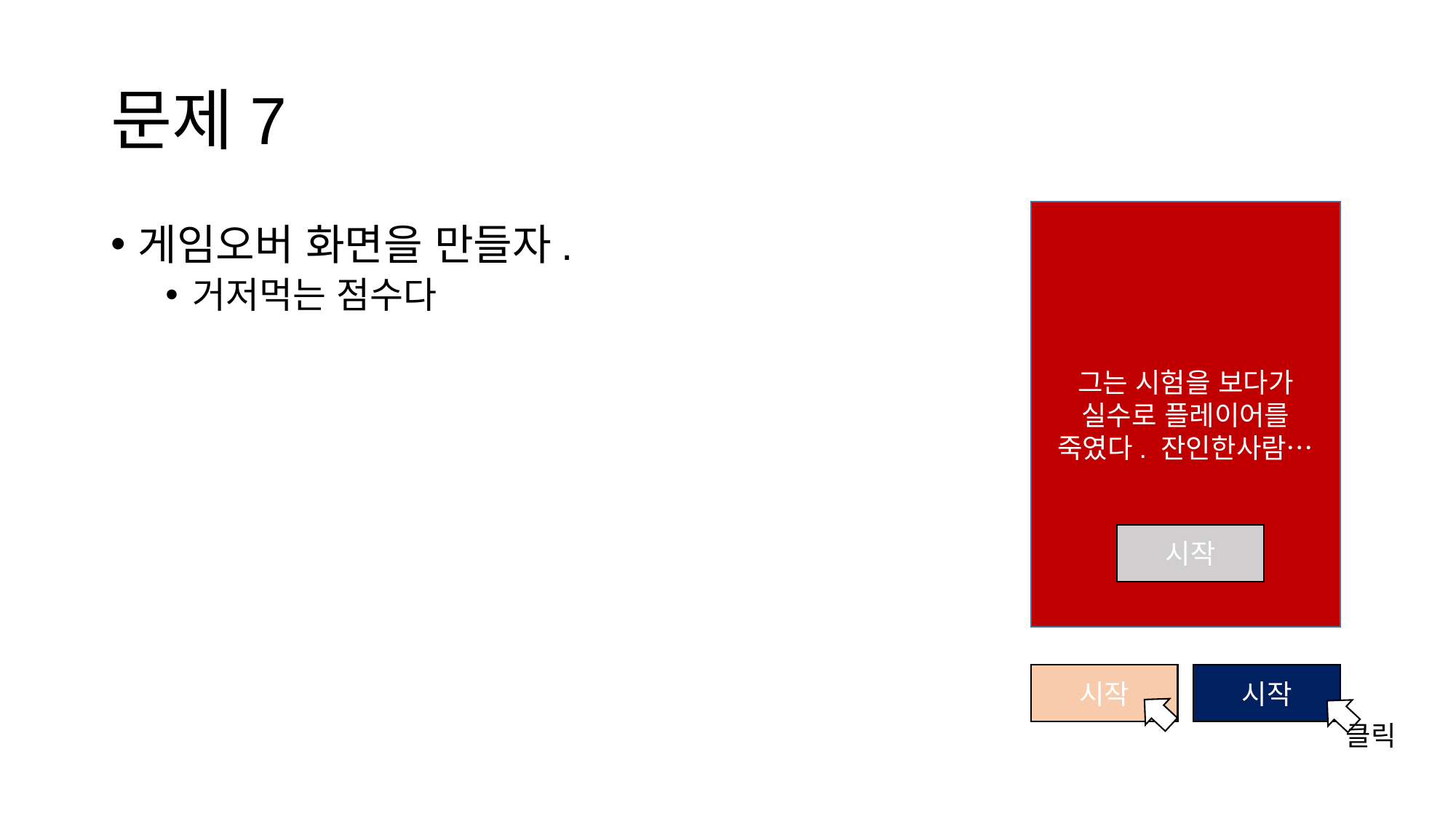

# 문제7
그는 시험을 보다가 실수로 플레이어를 죽였다. 잔인한사람…
게임오버 화면을 만들자.
거저먹는 점수다
시작
시작
시작

클릭